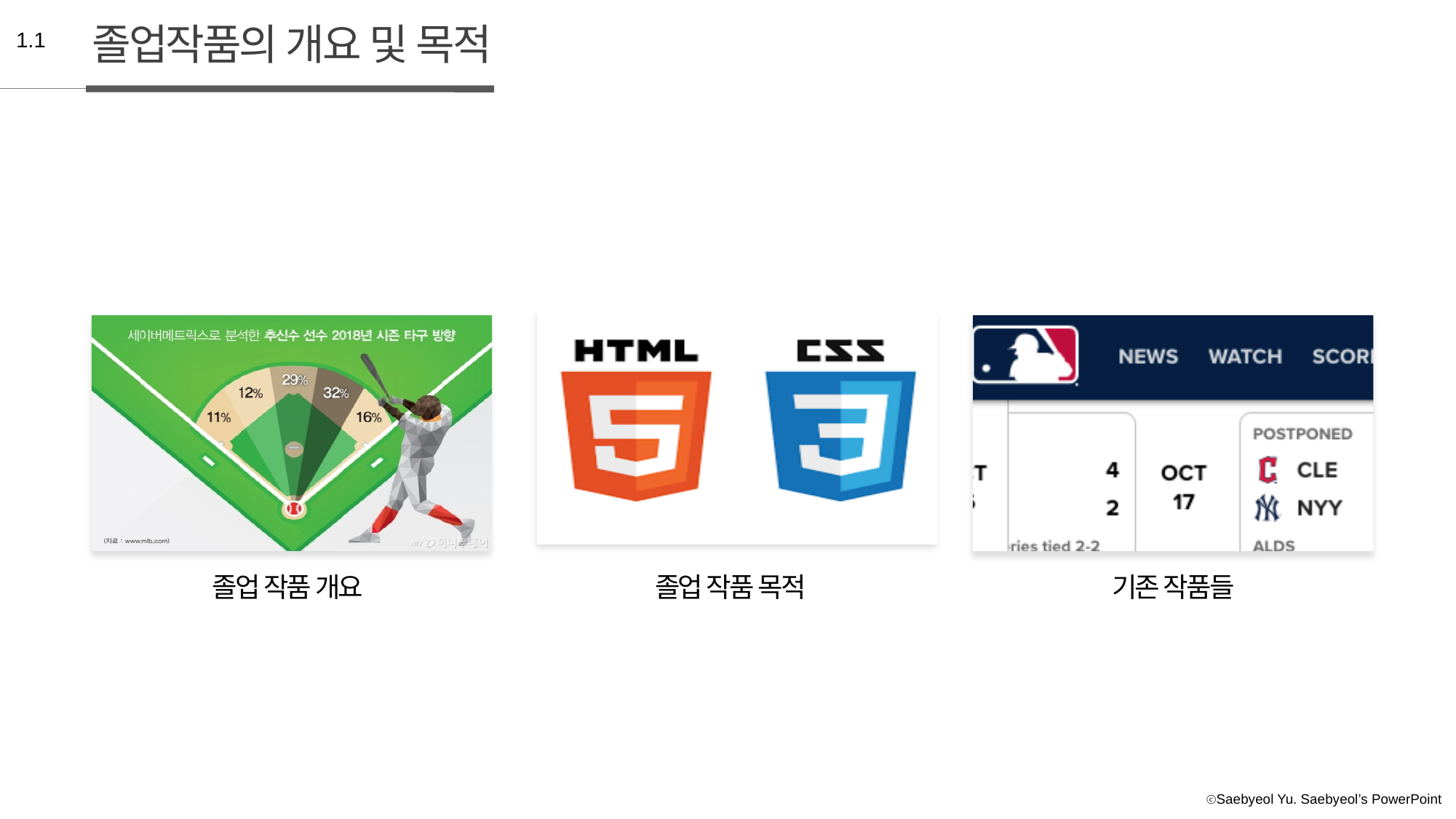

졸업작품의 개요 및 목적
1.1

졸업 작품 개요
졸업 작품 목적
기존 작품들